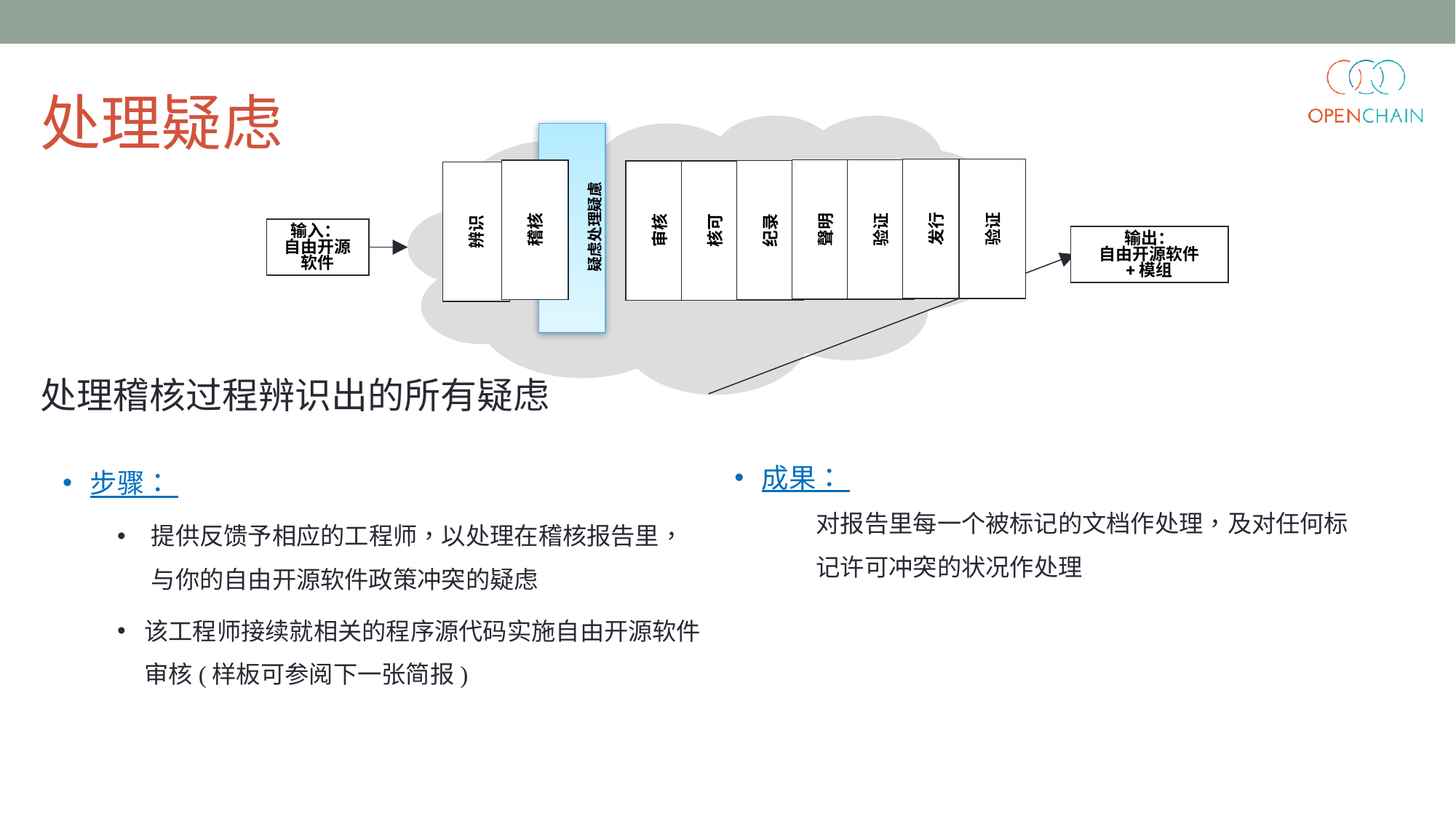

处理疑虑

疑虑处理疑慮
发行
验证
聲明
验证
稽核
纪录
审核
核可
辨识
输入：
自由开源软件
输出：
自由开源软件
+模组

处理稽核过程辨识出的所有疑虑
成果：
对报告里每一个被标记的文档作处理，及对任何标记许可冲突的状况作处理

步骤：
提供反馈予相应的工程师，以处理在稽核报告里，与你的自由开源软件政策冲突的疑虑
该工程师接续就相关的程序源代码实施自由开源软件审核(样板可参阅下一张简报)